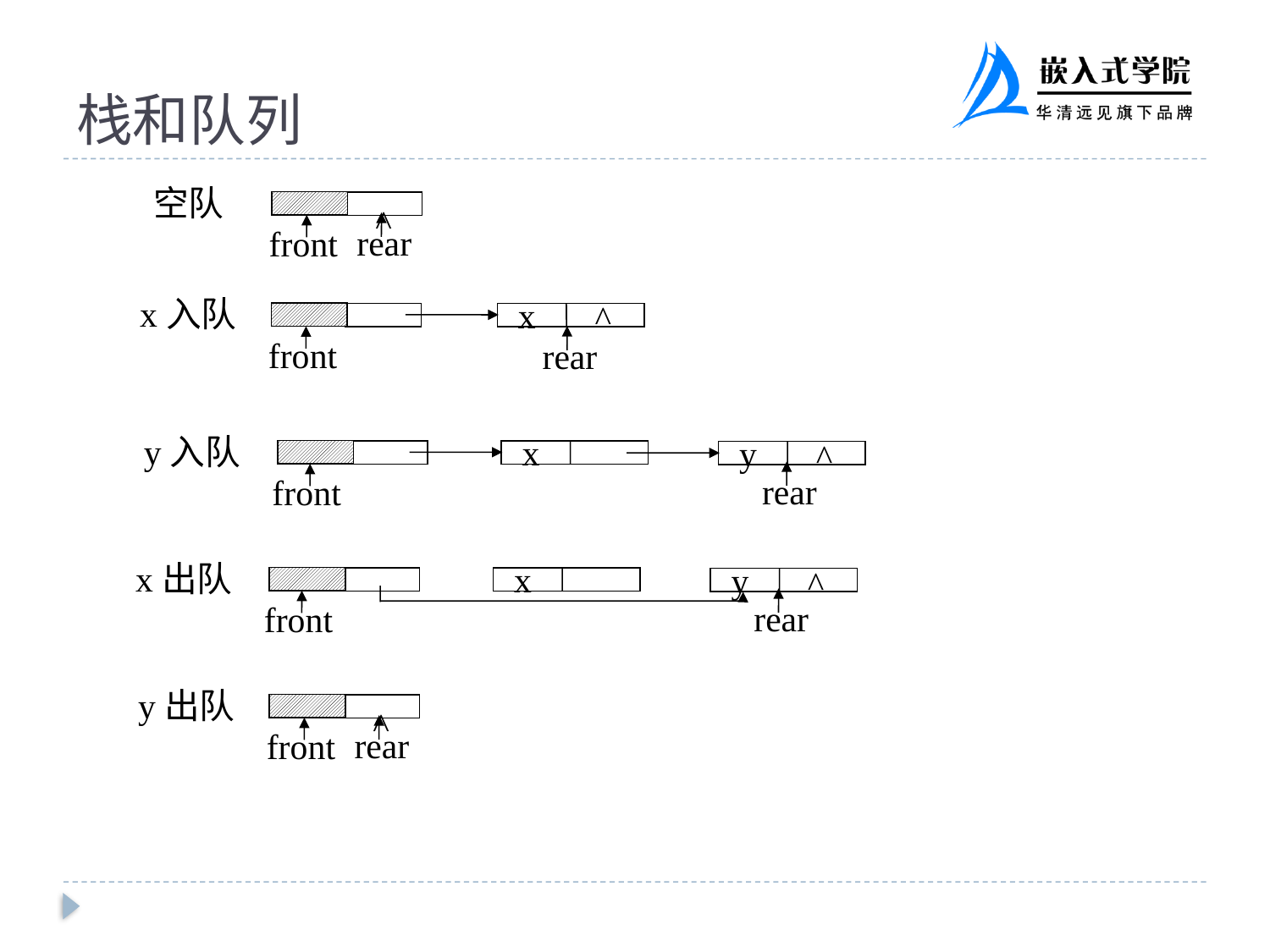

# 栈和队列
空队

rear

front
^
x入队
x
^

front
rear
y入队
x
y
^

rear

front
x出队
x
y
^

rear

front

y出队

rear

front
^
108